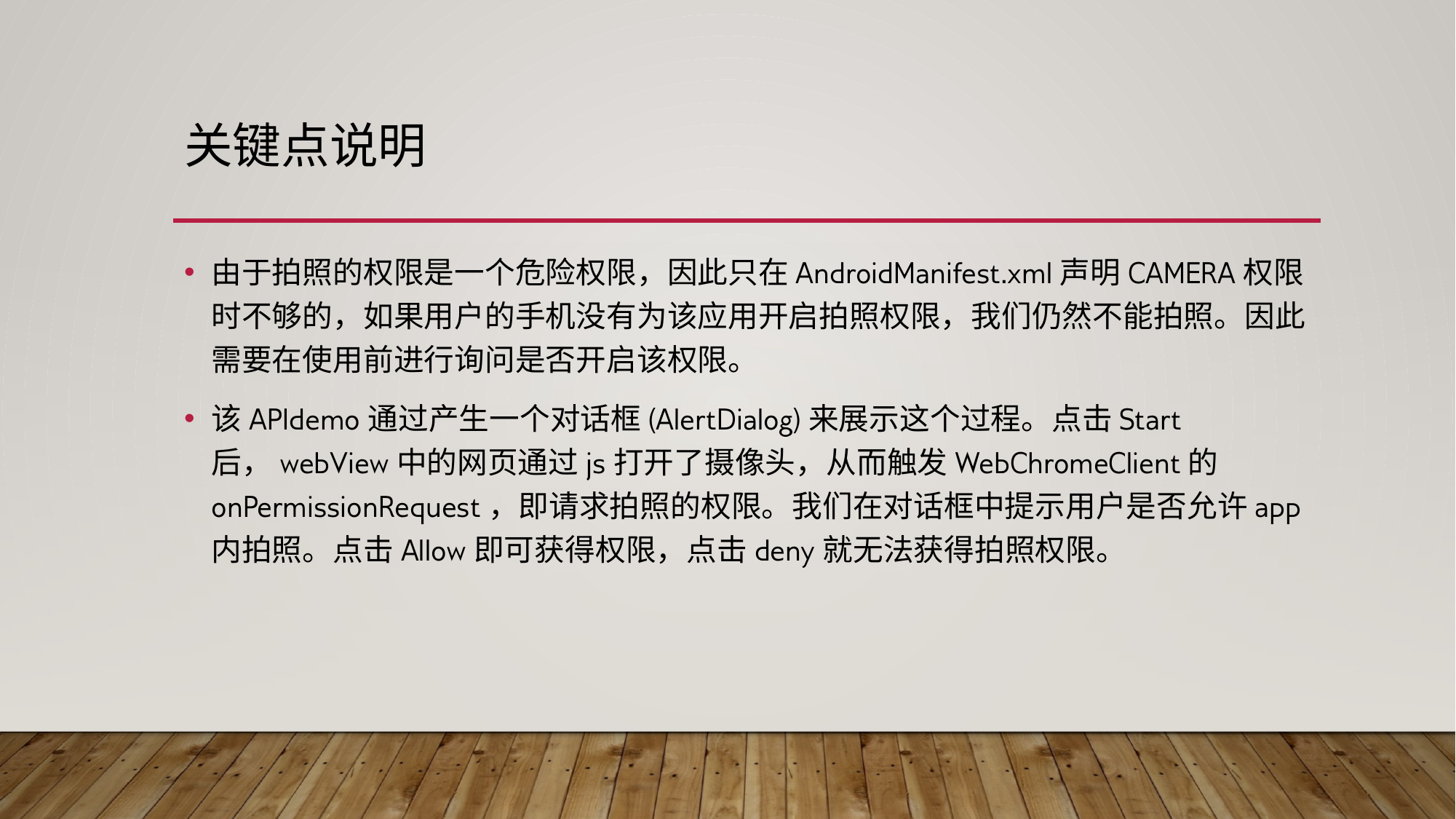

# 关键点说明
由于拍照的权限是一个危险权限，因此只在AndroidManifest.xml声明CAMERA权限时不够的，如果用户的手机没有为该应用开启拍照权限，我们仍然不能拍照。因此需要在使用前进行询问是否开启该权限。
该APIdemo通过产生一个对话框(AlertDialog)来展示这个过程。点击Start后，webView中的网页通过js打开了摄像头，从而触发WebChromeClient的onPermissionRequest，即请求拍照的权限。我们在对话框中提示用户是否允许app内拍照。点击Allow即可获得权限，点击deny就无法获得拍照权限。